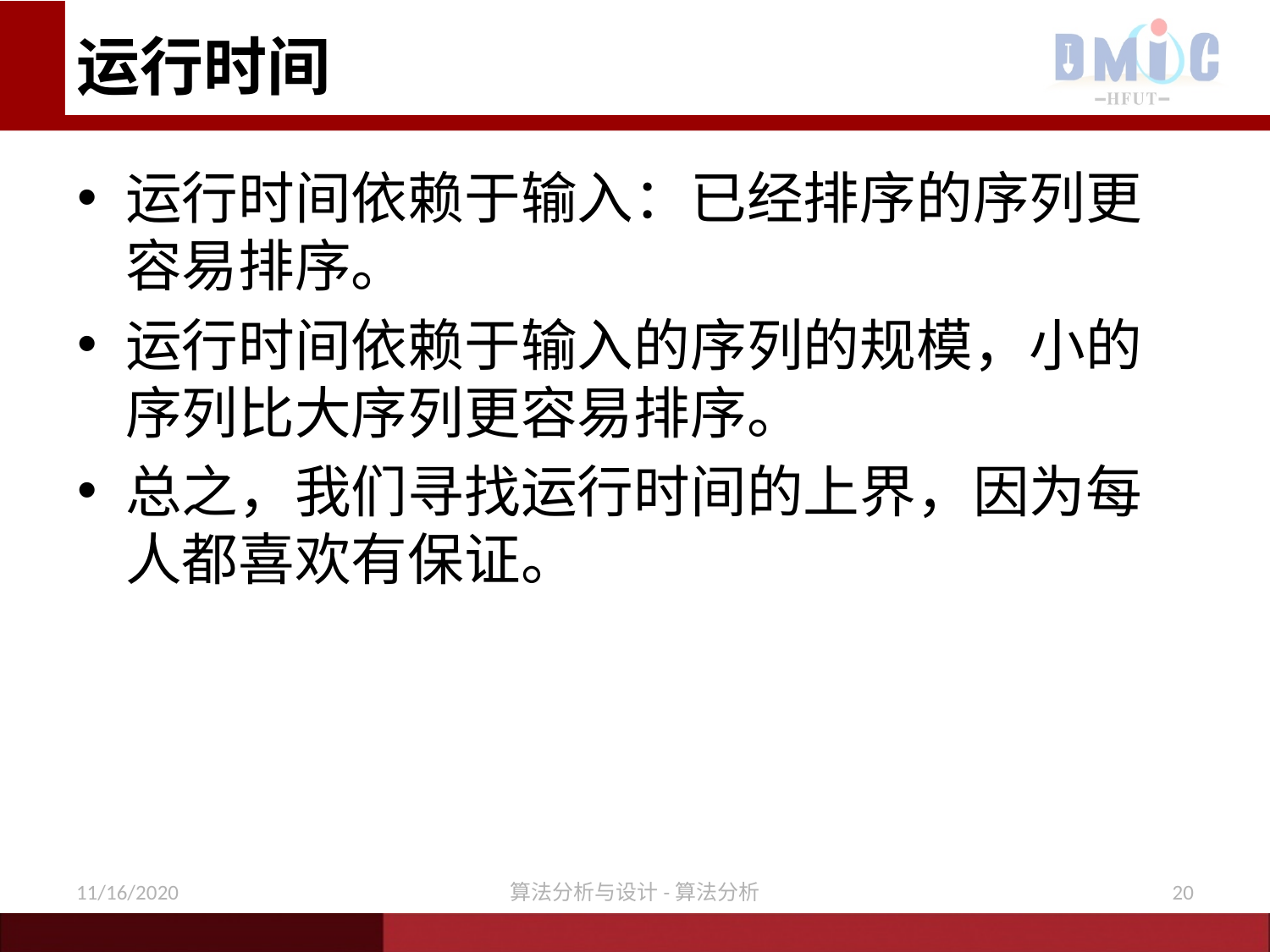

# 运行时间
运行时间依赖于输入：已经排序的序列更容易排序。
运行时间依赖于输入的序列的规模，小的序列比大序列更容易排序。
总之，我们寻找运行时间的上界，因为每人都喜欢有保证。
11/16/2020
算法分析与设计-算法分析
20